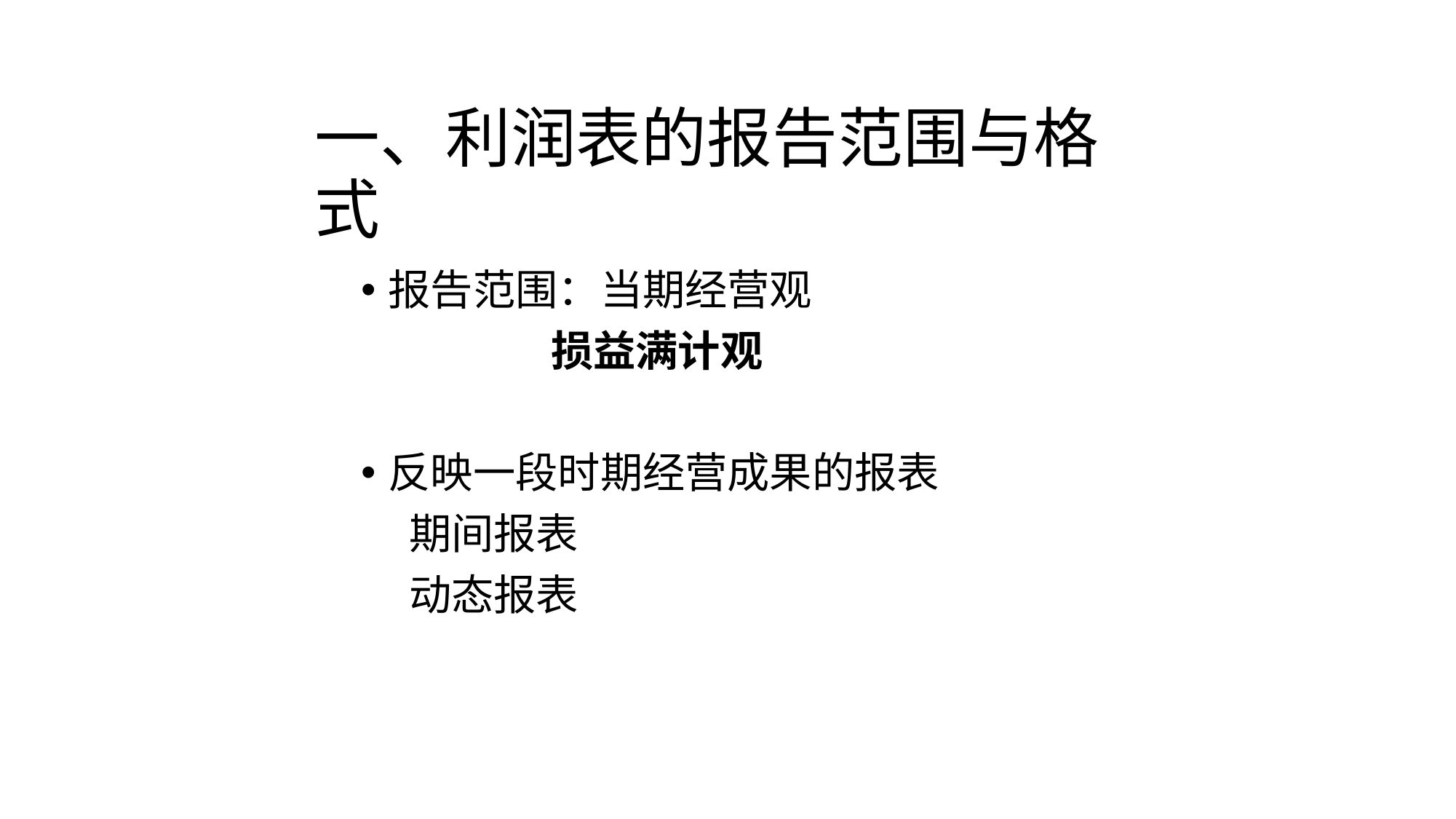

# 一、利润表的报告范围与格式
报告范围：当期经营观
                   损益满计观

反映一段时期经营成果的报表
    期间报表
    动态报表